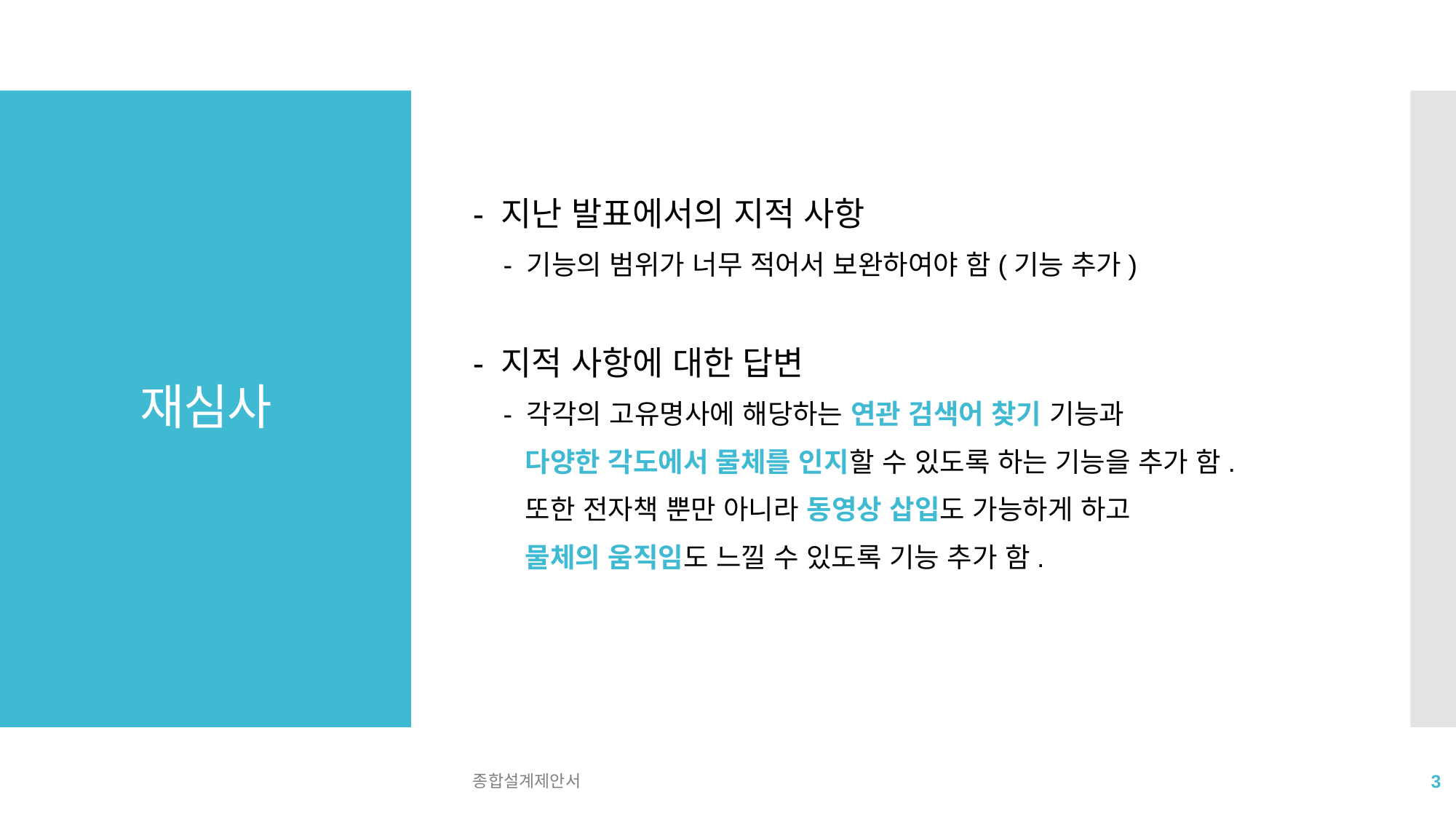

- 지난 발표에서의 지적 사항
    - 기능의 범위가 너무 적어서 보완하여야 함(기능 추가)

- 지적 사항에 대한 답변
    - 각각의 고유명사에 해당하는 연관 검색어 찾기 기능과
      다양한 각도에서 물체를 인지할 수 있도록 하는 기능을 추가 함.
      또한 전자책 뿐만 아니라 동영상 삽입도 가능하게 하고
      물체의 움직임도 느낄 수 있도록 기능 추가 함.

# 재심사
종합설계제안서
3